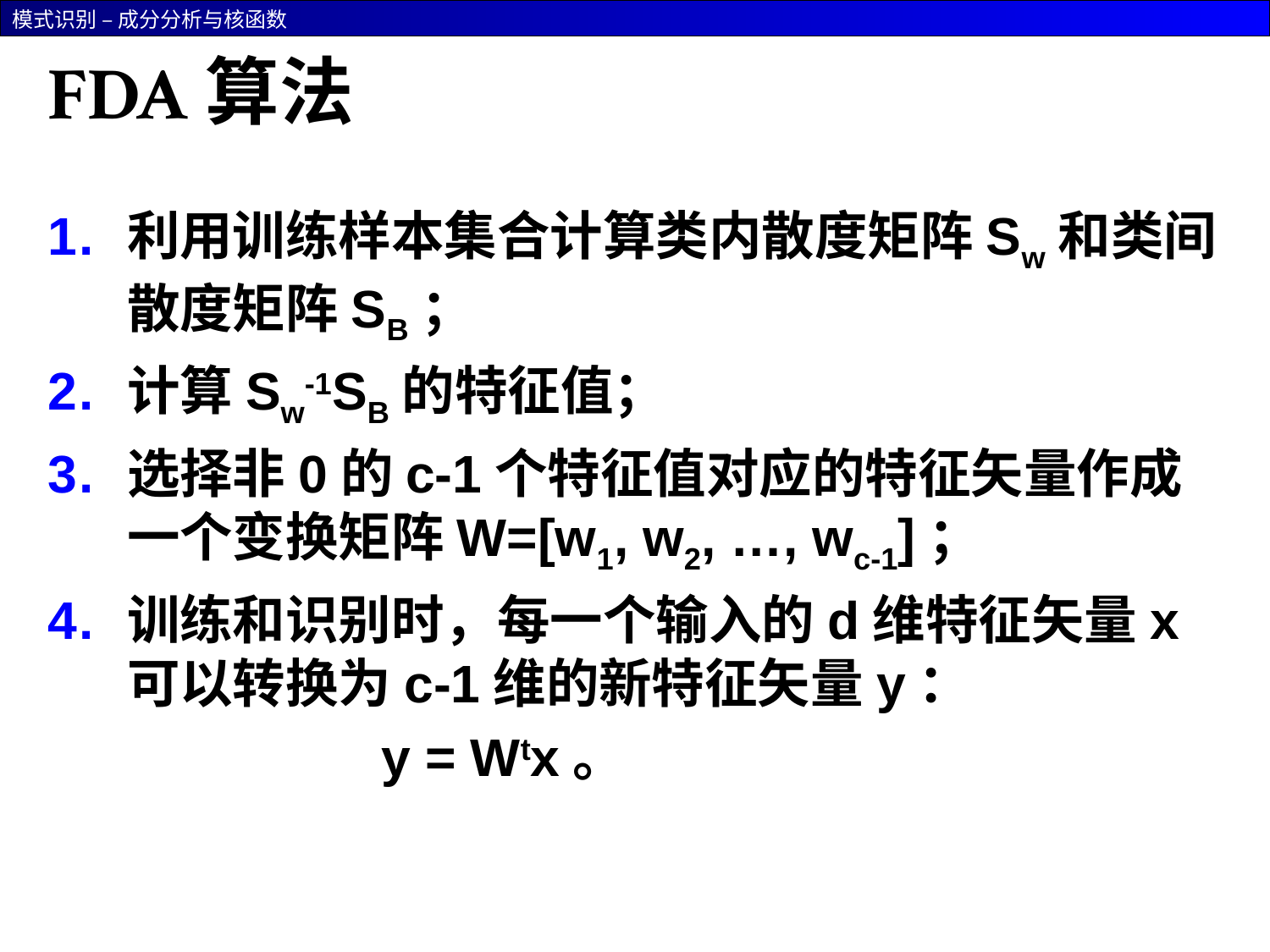

# FDA算法
利用训练样本集合计算类内散度矩阵Sw和类间散度矩阵SB；
计算Sw-1SB的特征值；
选择非0的c-1个特征值对应的特征矢量作成一个变换矩阵W=[w1, w2, …, wc-1]；
训练和识别时，每一个输入的d维特征矢量x可以转换为c-1维的新特征矢量y：
			y = Wtx。